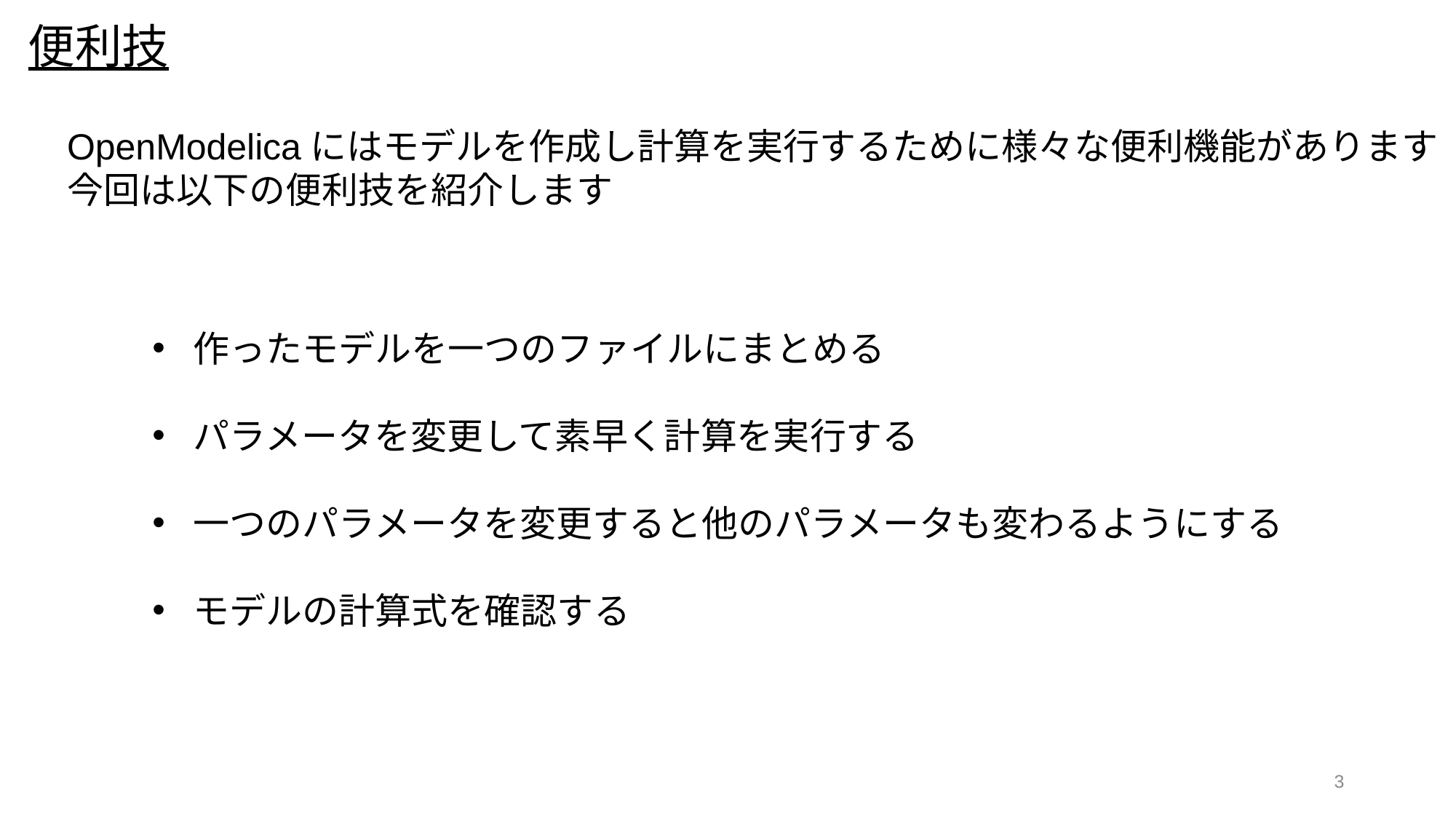

便利技
OpenModelicaにはモデルを作成し計算を実行するために様々な便利機能があります
今回は以下の便利技を紹介します
作ったモデルを一つのファイルにまとめる

パラメータを変更して素早く計算を実行する

一つのパラメータを変更すると他のパラメータも変わるようにする

モデルの計算式を確認する
3